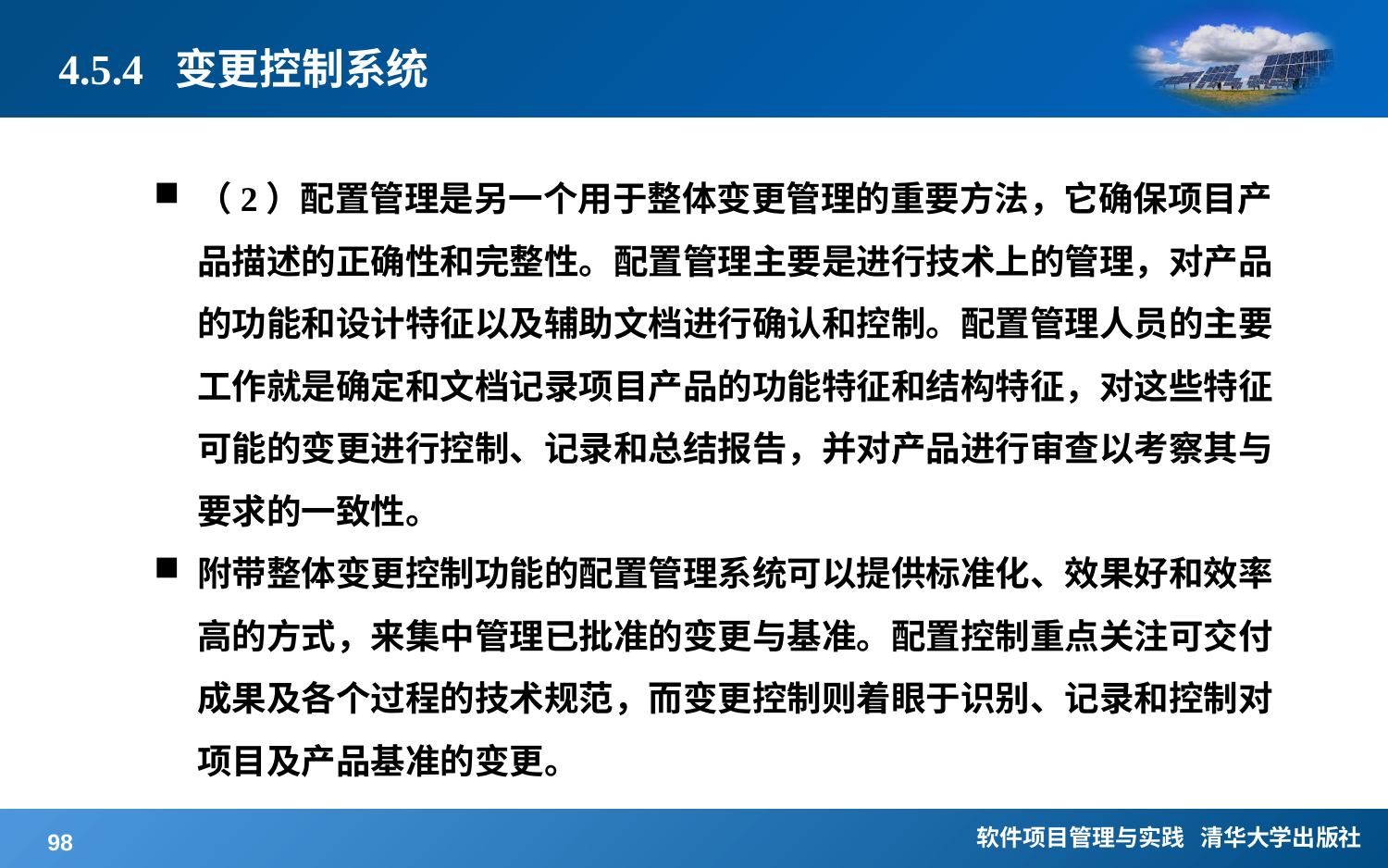

# 4.5.4  变更控制系统
（2）配置管理是另一个用于整体变更管理的重要方法，它确保项目产品描述的正确性和完整性。配置管理主要是进行技术上的管理，对产品的功能和设计特征以及辅助文档进行确认和控制。配置管理人员的主要工作就是确定和文档记录项目产品的功能特征和结构特征，对这些特征可能的变更进行控制、记录和总结报告，并对产品进行审查以考察其与要求的一致性。
附带整体变更控制功能的配置管理系统可以提供标准化、效果好和效率高的方式，来集中管理已批准的变更与基准。配置控制重点关注可交付成果及各个过程的技术规范，而变更控制则着眼于识别、记录和控制对项目及产品基准的变更。